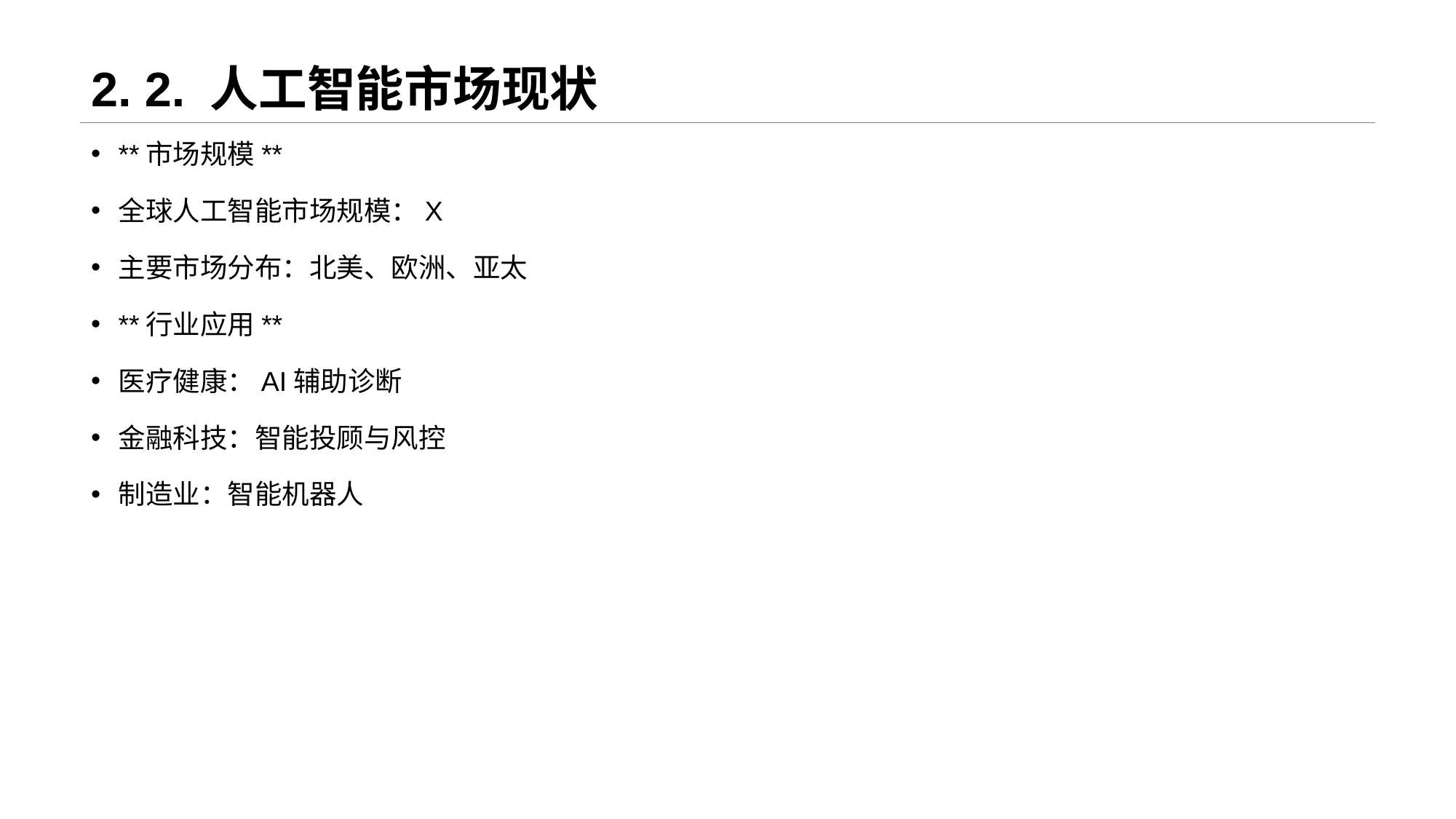

# 2. 2. 人工智能市场现状
**市场规模**
全球人工智能市场规模：X
主要市场分布：北美、欧洲、亚太
**行业应用**
医疗健康：AI辅助诊断
金融科技：智能投顾与风控
制造业：智能机器人